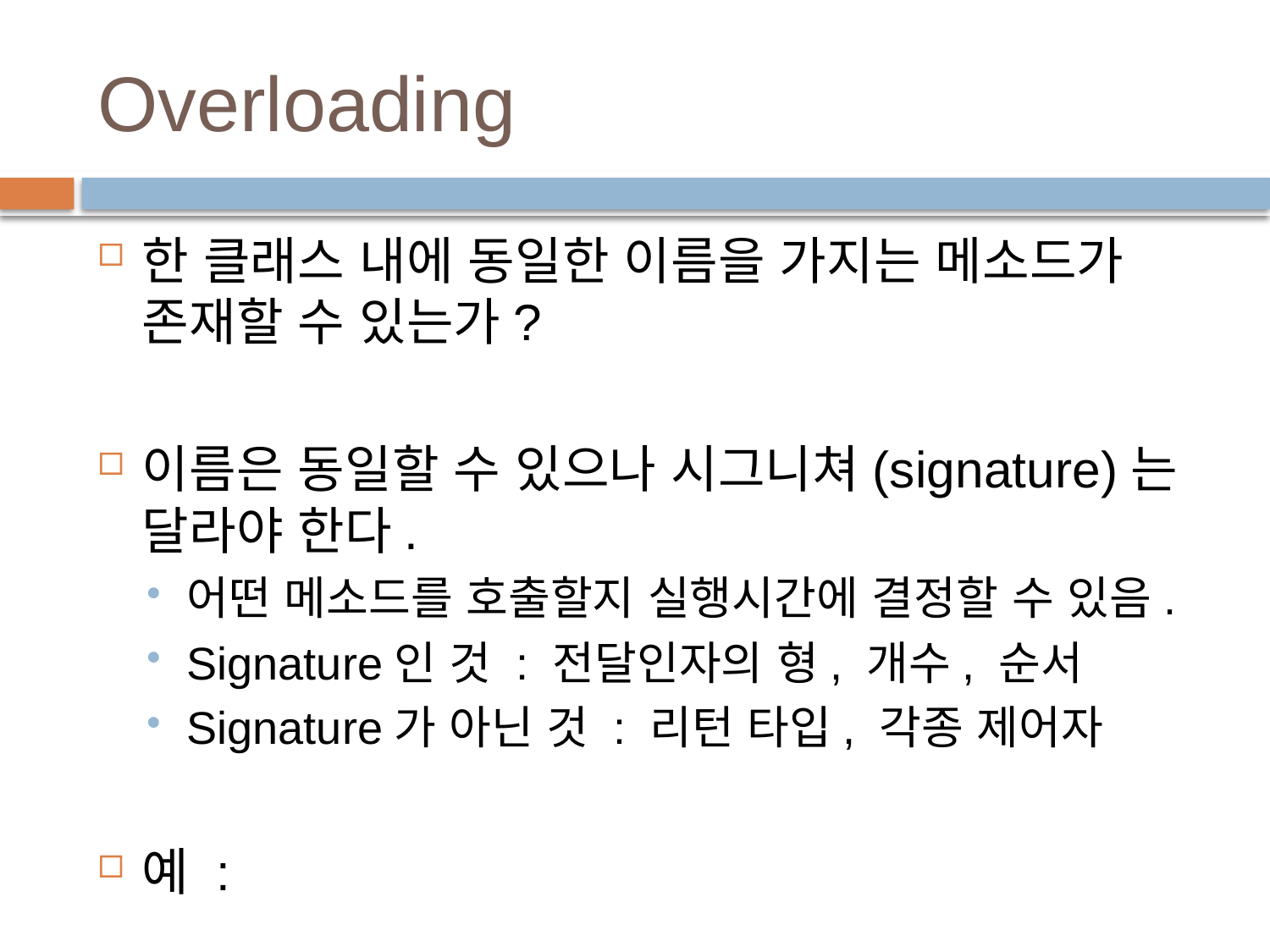

# Overloading
한 클래스 내에 동일한 이름을 가지는 메소드가 존재할 수 있는가?

이름은 동일할 수 있으나 시그니쳐(signature)는 달라야 한다.
어떤 메소드를 호출할지 실행시간에 결정할 수 있음.
Signature인 것 : 전달인자의 형, 개수, 순서
Signature가 아닌 것 : 리턴 타입, 각종 제어자

예 :